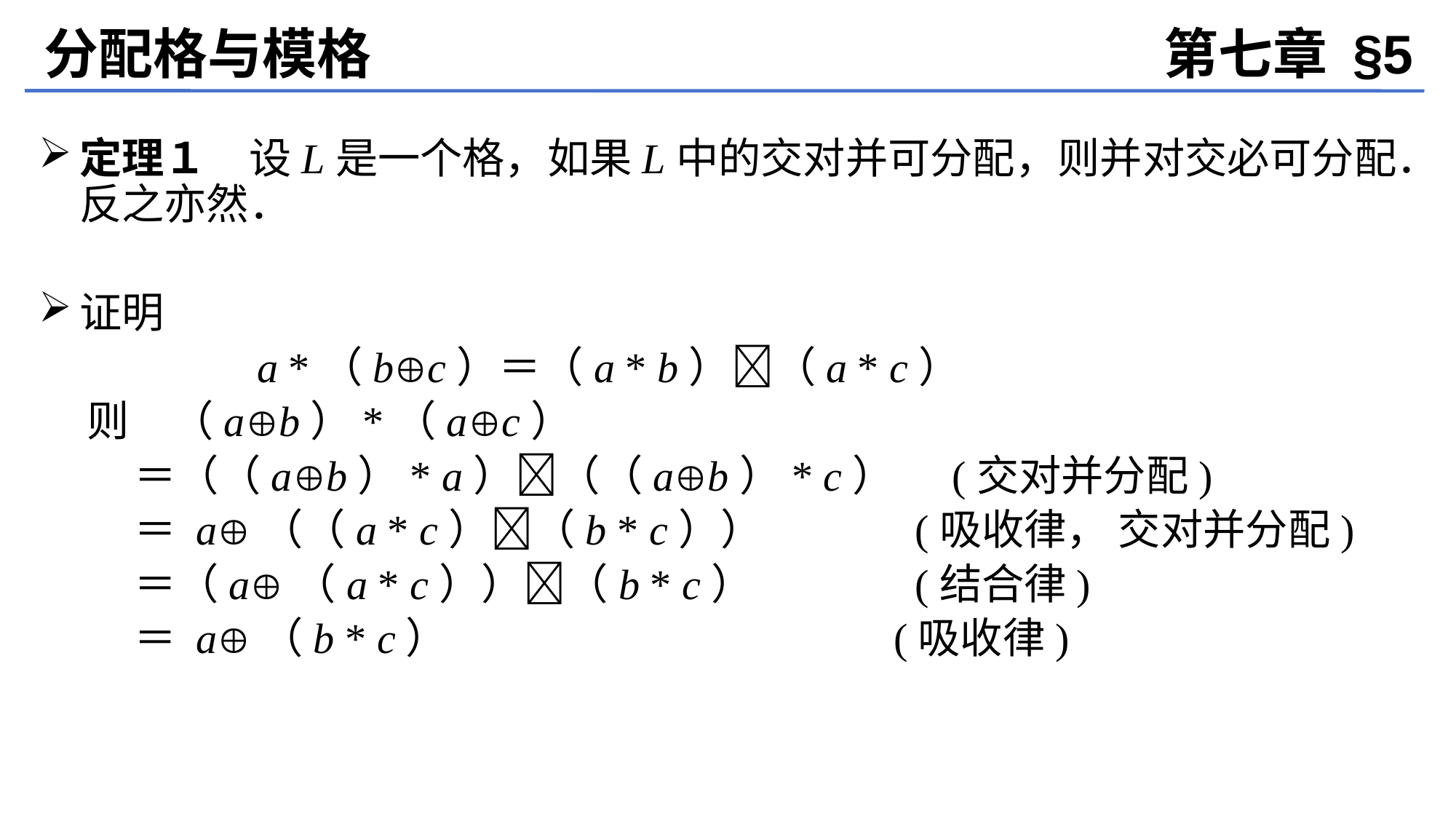

分配格与模格
第七章 §5
定理１　设L是一个格，如果L中的交对并可分配，则并对交必可分配．反之亦然．

证明
		a *（b⊕c）＝（a * b）⊕（a * c）
    则　（a⊕b）*（a⊕c）
         ＝（（a⊕b）* a）⊕（（a⊕b）* c）     (交对并分配)
         ＝ a⊕（（a * c）⊕（b * c））               (吸收律， 交对并分配)
         ＝（a⊕（a * c））⊕（b * c）                (结合律)
         ＝ a⊕（b * c）                                              (吸收律)